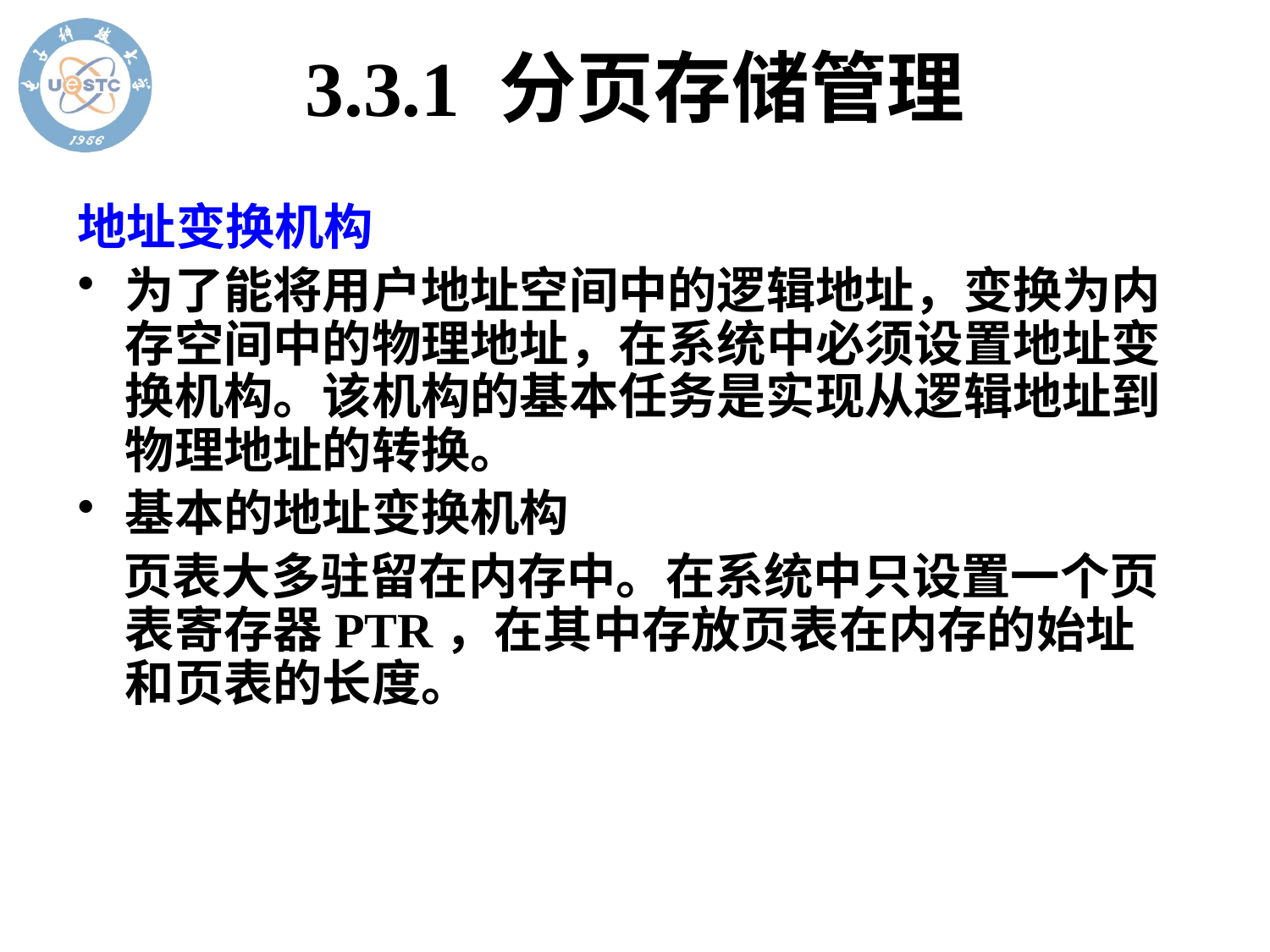

# 3.3.1 分页存储管理
地址变换机构
为了能将用户地址空间中的逻辑地址，变换为内存空间中的物理地址，在系统中必须设置地址变换机构。该机构的基本任务是实现从逻辑地址到物理地址的转换。
基本的地址变换机构
   页表大多驻留在内存中。在系统中只设置一个页表寄存器PTR，在其中存放页表在内存的始址和页表的长度。